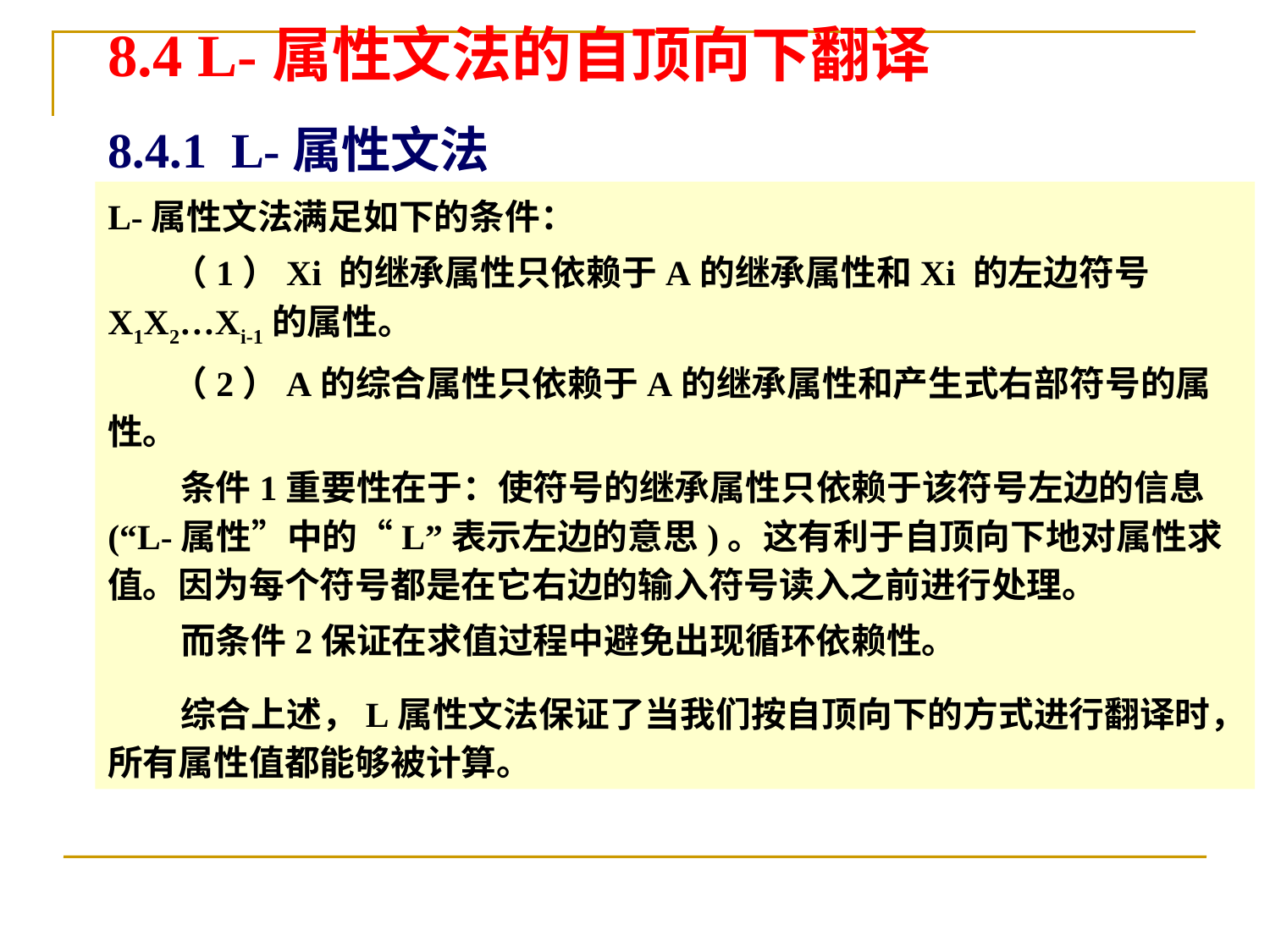

8.4 L-属性文法的自顶向下翻译
# 8.4.1  L-属性文法
L-属性文法满足如下的条件：
       （1）Xi 的继承属性只依赖于A的继承属性和Xi 的左边符号X1X2…Xi-1的属性。
       （2）A的综合属性只依赖于A的继承属性和产生式右部符号的属性。
        条件1重要性在于：使符号的继承属性只依赖于该符号左边的信息(“L-属性”中的“L”表示左边的意思)。这有利于自顶向下地对属性求值。因为每个符号都是在它右边的输入符号读入之前进行处理。
        而条件2保证在求值过程中避免出现循环依赖性。
        综合上述，L属性文法保证了当我们按自顶向下的方式进行翻译时，所有属性值都能够被计算。
54